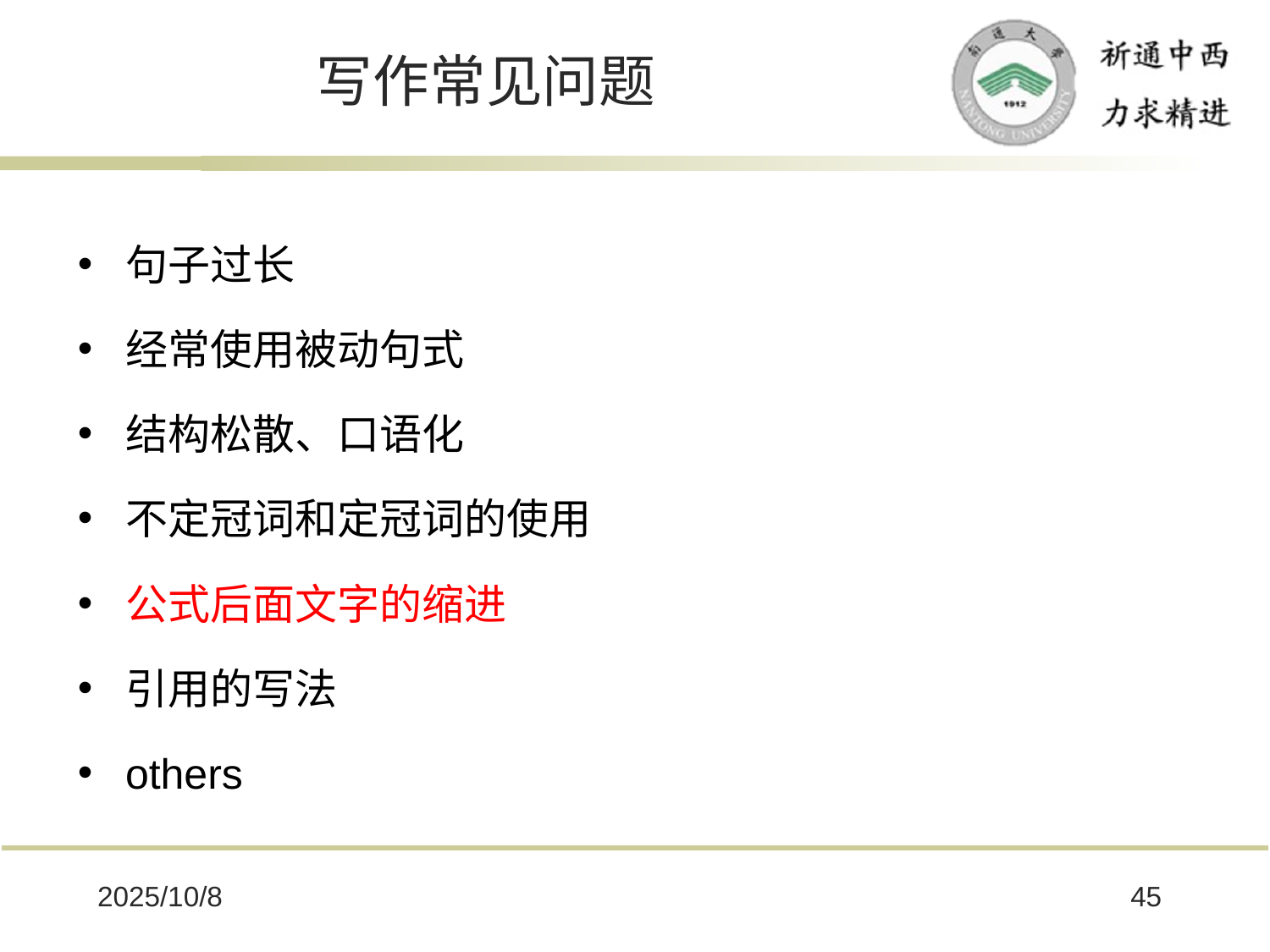

# 写作常见问题
句子过长
经常使用被动句式
结构松散、口语化
不定冠词和定冠词的使用
公式后面文字的缩进
引用的写法
others

2025/10/8
45